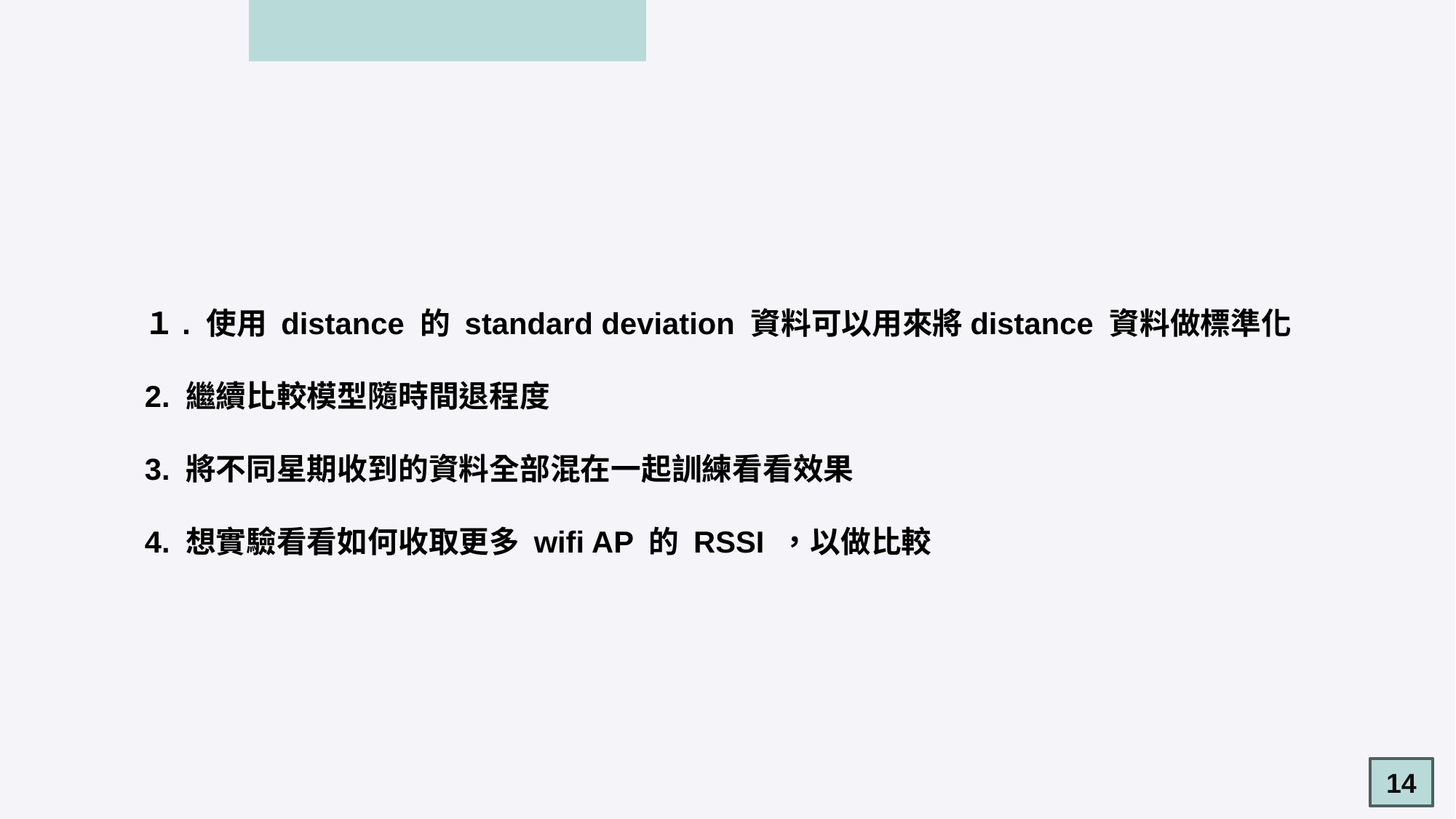

１. 使用 distance 的 standard deviation 資料可以用來將distance 資料做標準化
2. 繼續比較模型隨時間退程度
3. 將不同星期收到的資料全部混在一起訓練看看效果
4. 想實驗看看如何收取更多 wifi AP 的 RSSI ，以做比較
14